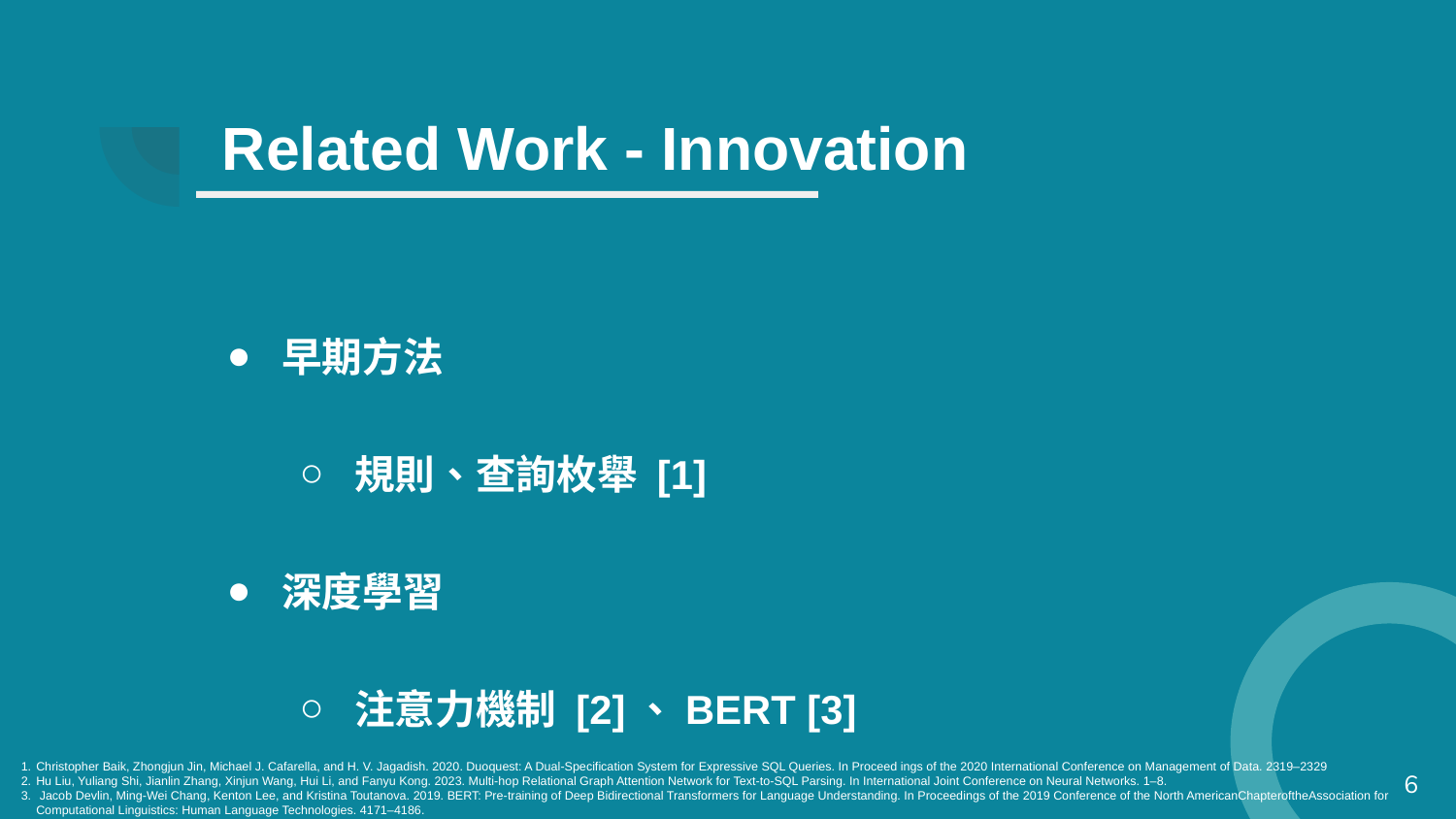

# Related Work - Innovation

早期方法
規則、查詢枚舉 [1]
深度學習
注意力機制 [2]、BERT [3]

Christopher Baik, Zhongjun Jin, Michael J. Cafarella, and H. V. Jagadish. 2020. Duoquest: A Dual-Specification System for Expressive SQL Queries. In Proceed ings of the 2020 International Conference on Management of Data. 2319–2329
Hu Liu, Yuliang Shi, Jianlin Zhang, Xinjun Wang, Hui Li, and Fanyu Kong. 2023. Multi-hop Relational Graph Attention Network for Text-to-SQL Parsing. In International Joint Conference on Neural Networks. 1–8.
 Jacob Devlin, Ming-Wei Chang, Kenton Lee, and Kristina Toutanova. 2019. BERT: Pre-training of Deep Bidirectional Transformers for Language Understanding. In Proceedings of the 2019 Conference of the North AmericanChapteroftheAssociation for Computational Linguistics: Human Language Technologies. 4171–4186.
6